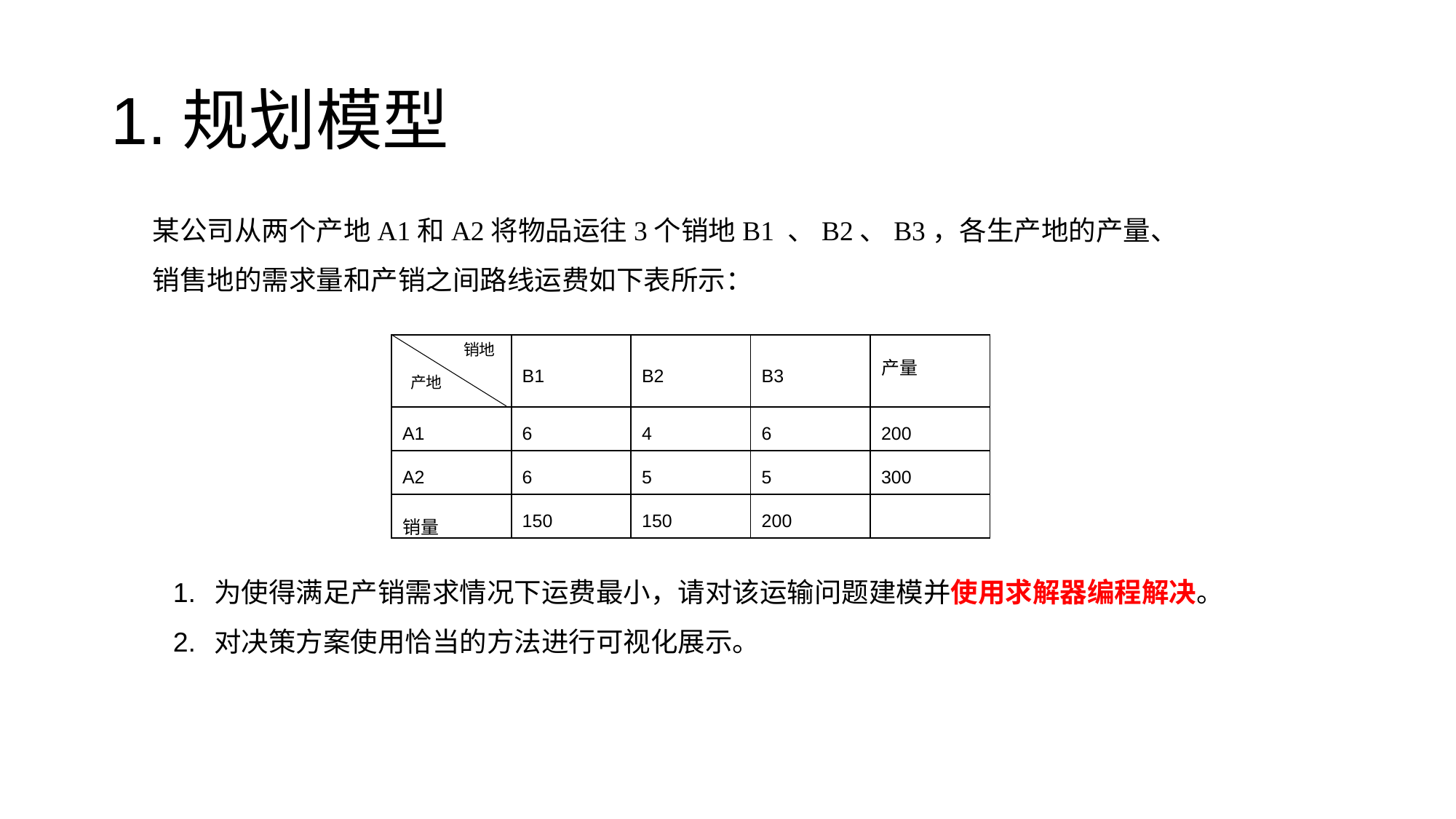

# 1.规划模型
某公司从两个产地A1和A2将物品运往3个销地B1 、B2、B3，各生产地的产量、销售地的需求量和产销之间路线运费如下表所示：
|  | B1 | B2 | B3 | 产量 |
| --- | --- | --- | --- | --- |
| A1 | 6 | 4 | 6 | 200 |
| A2 | 6 | 5 | 5 | 300 |
| 销量 | 150 | 150 | 200 |  |
销地
产地
为使得满足产销需求情况下运费最小，请对该运输问题建模并使用求解器编程解决。
对决策方案使用恰当的方法进行可视化展示。